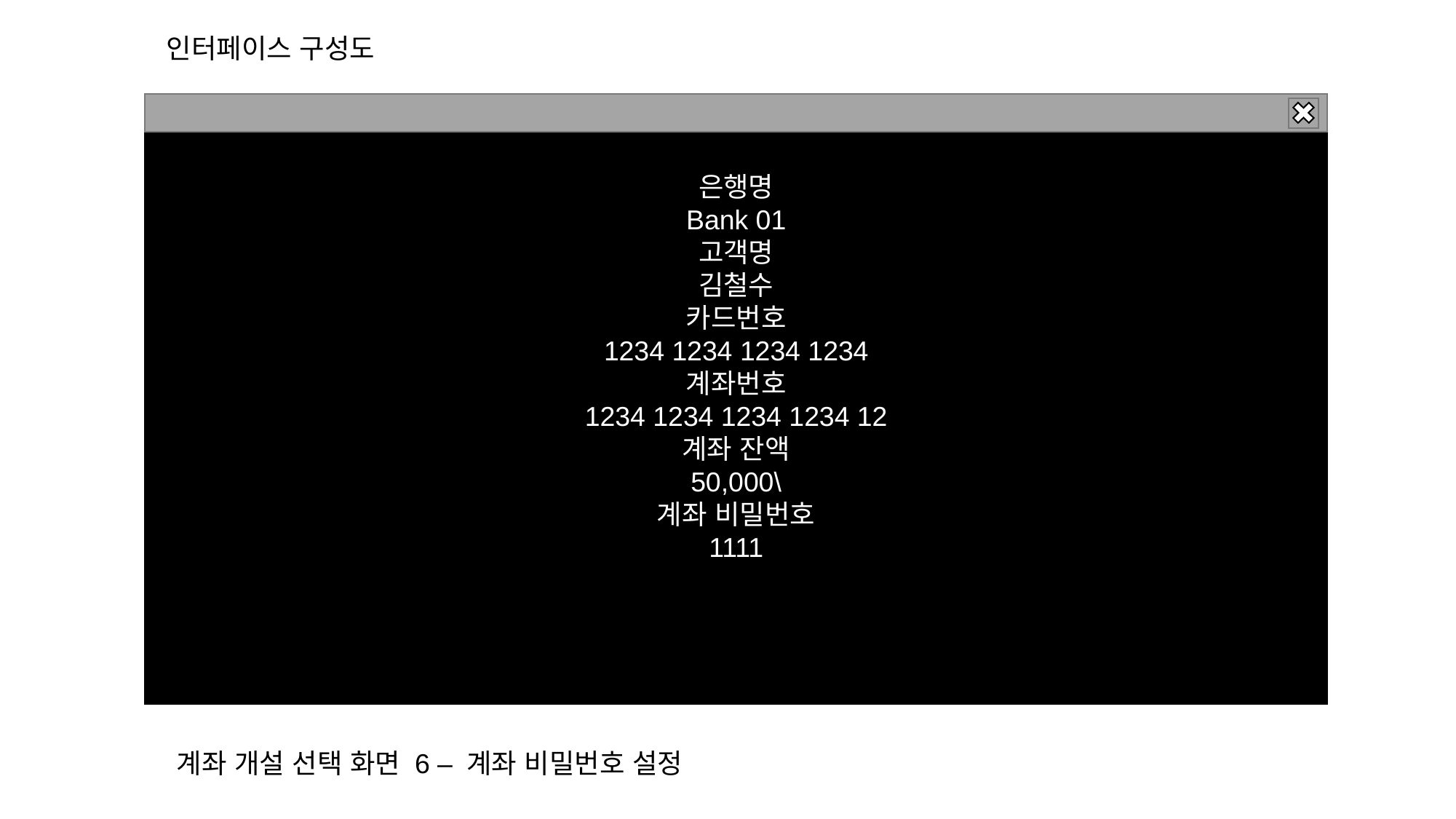

인터페이스 구성도

은행명
Bank 01
고객명
김철수
카드번호
1234 1234 1234 1234
계좌번호
1234 1234 1234 1234 12
계좌 잔액
50,000\
계좌 비밀번호
1111

계좌 개설 선택 화면 6 – 계좌 비밀번호 설정